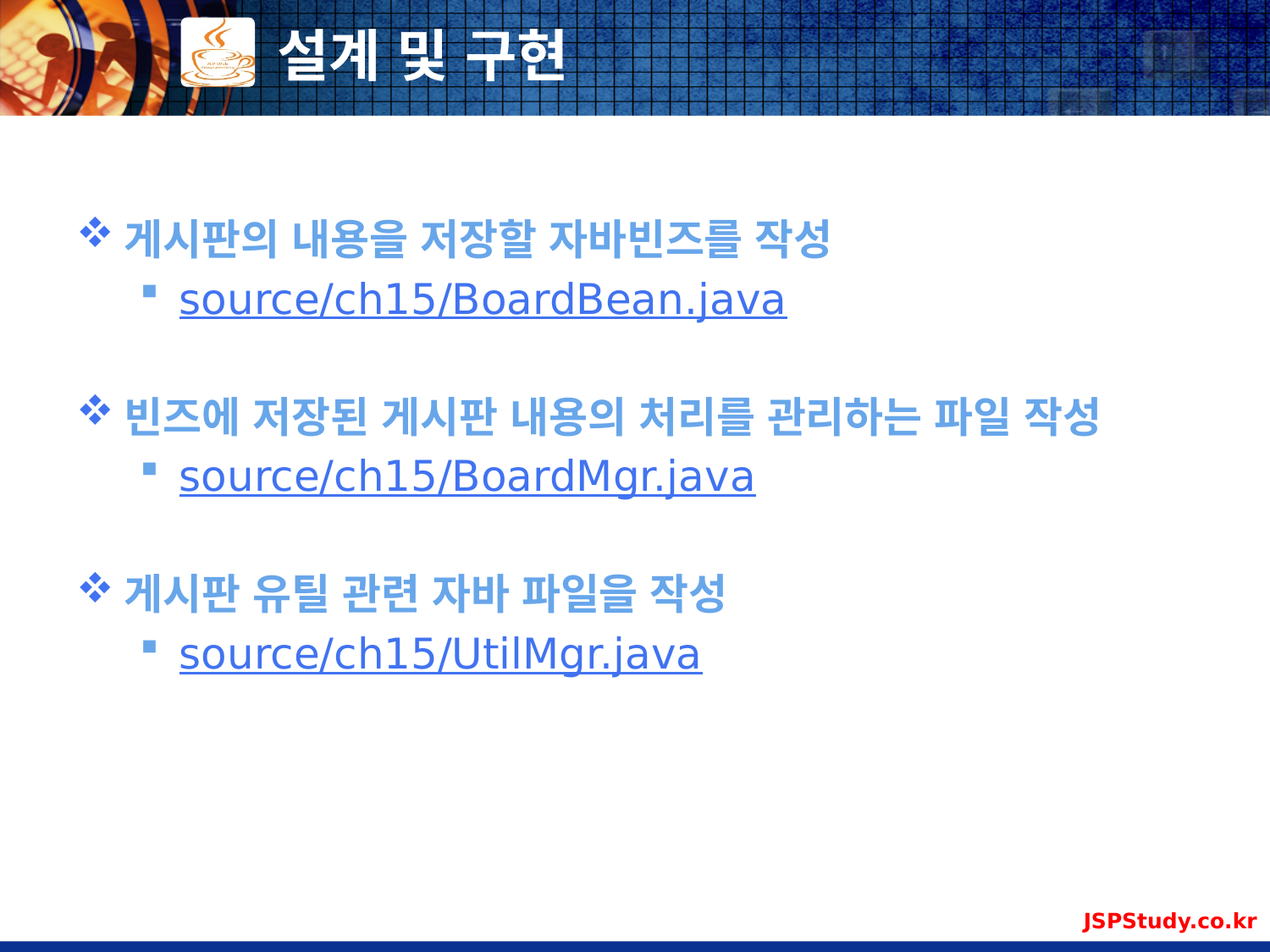

# 설계 및 구현
게시판의 내용을 저장할 자바빈즈를 작성
source/ch15/BoardBean.java

빈즈에 저장된 게시판 내용의 처리를 관리하는 파일 작성
source/ch15/BoardMgr.java

게시판 유틸 관련 자바 파일을 작성
source/ch15/UtilMgr.java

JSPStudy.co.kr